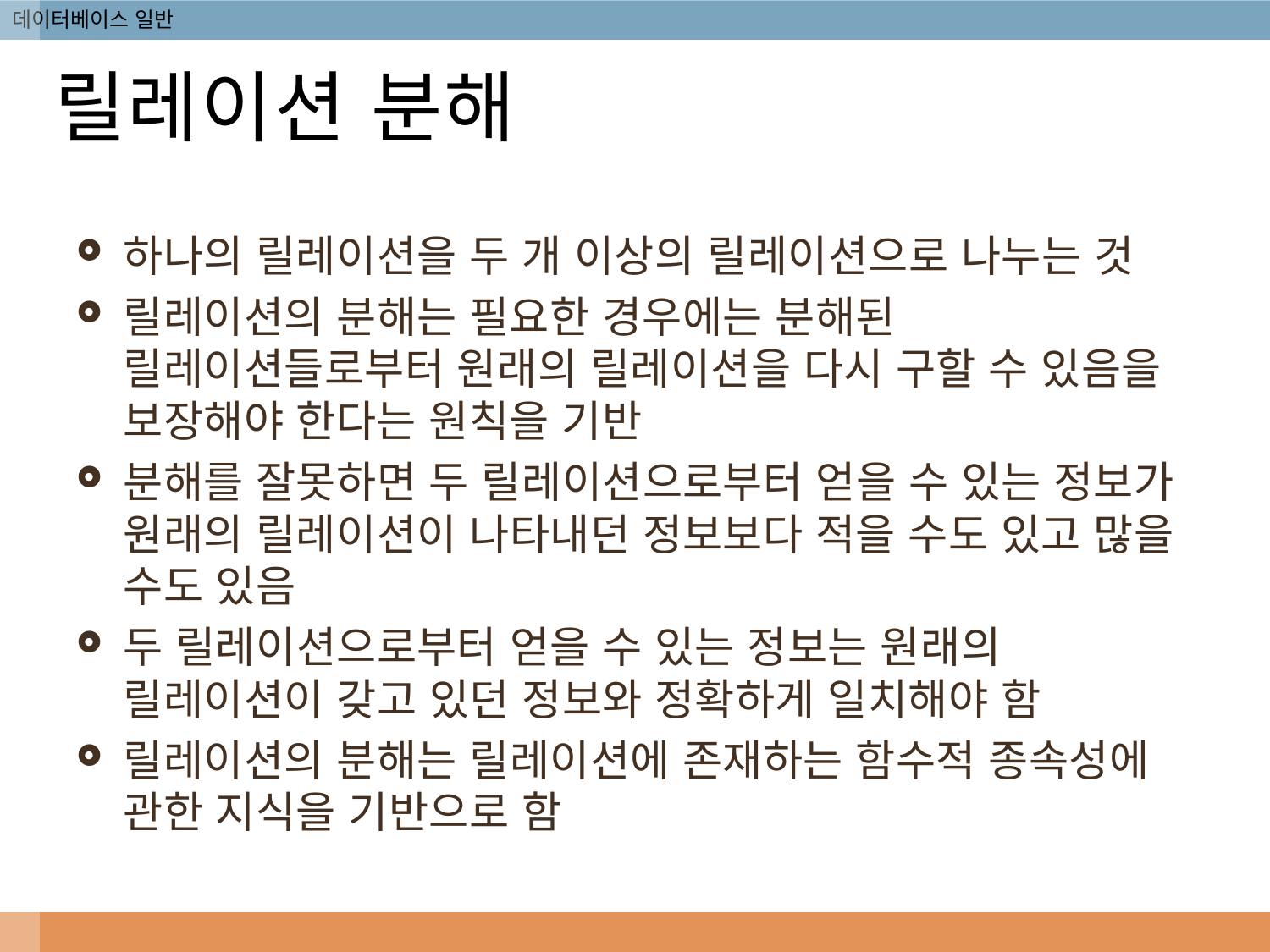

# 릴레이션 분해
하나의 릴레이션을 두 개 이상의 릴레이션으로 나누는 것
릴레이션의 분해는 필요한 경우에는 분해된 릴레이션들로부터 원래의 릴레이션을 다시 구할 수 있음을 보장해야 한다는 원칙을 기반
분해를 잘못하면 두 릴레이션으로부터 얻을 수 있는 정보가 원래의 릴레이션이 나타내던 정보보다 적을 수도 있고 많을 수도 있음
두 릴레이션으로부터 얻을 수 있는 정보는 원래의 릴레이션이 갖고 있던 정보와 정확하게 일치해야 함
릴레이션의 분해는 릴레이션에 존재하는 함수적 종속성에 관한 지식을 기반으로 함